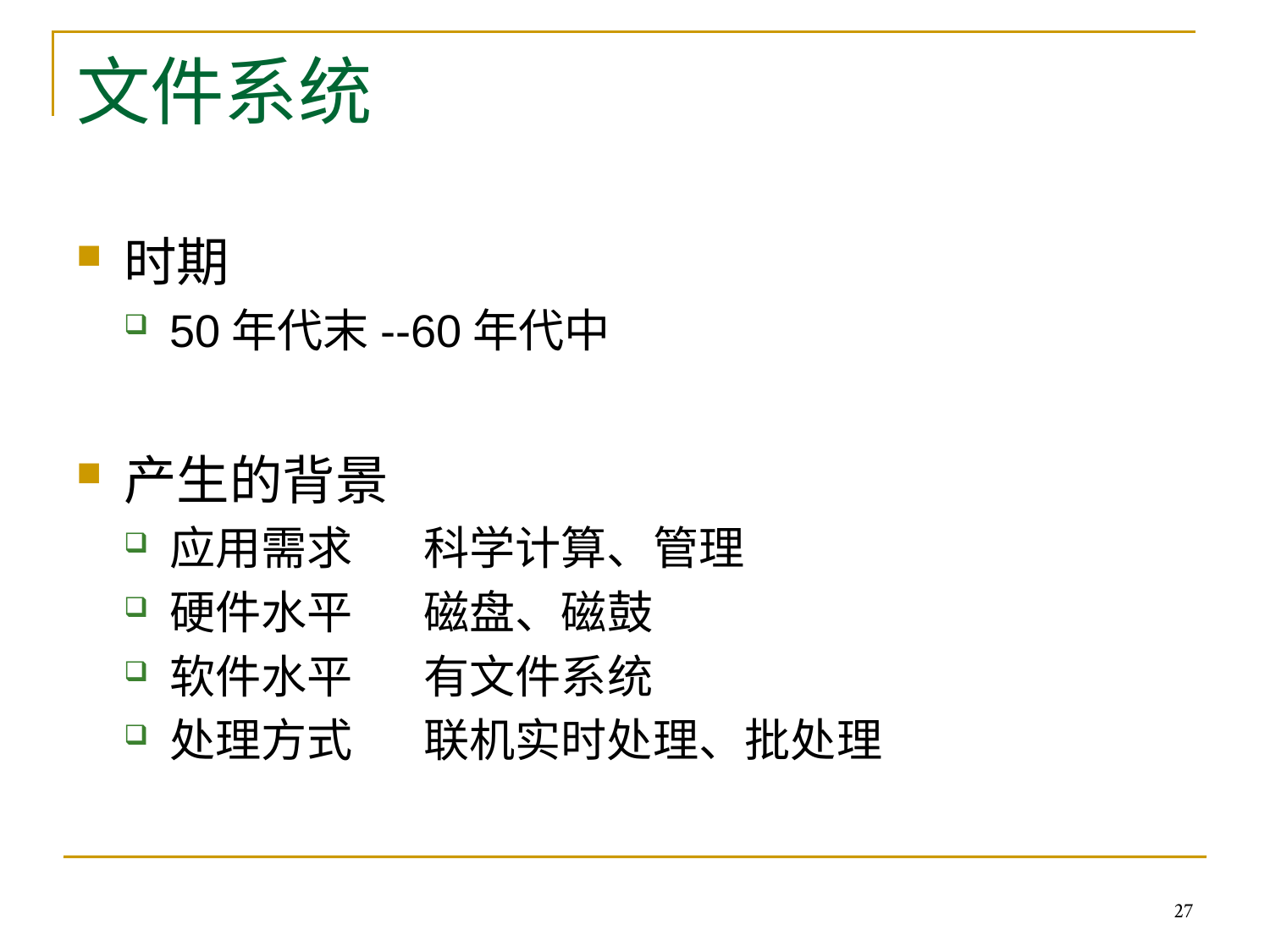

# 文件系统
时期
50年代末--60年代中

产生的背景
应用需求	科学计算、管理
硬件水平	磁盘、磁鼓
软件水平	有文件系统
处理方式	联机实时处理、批处理

27